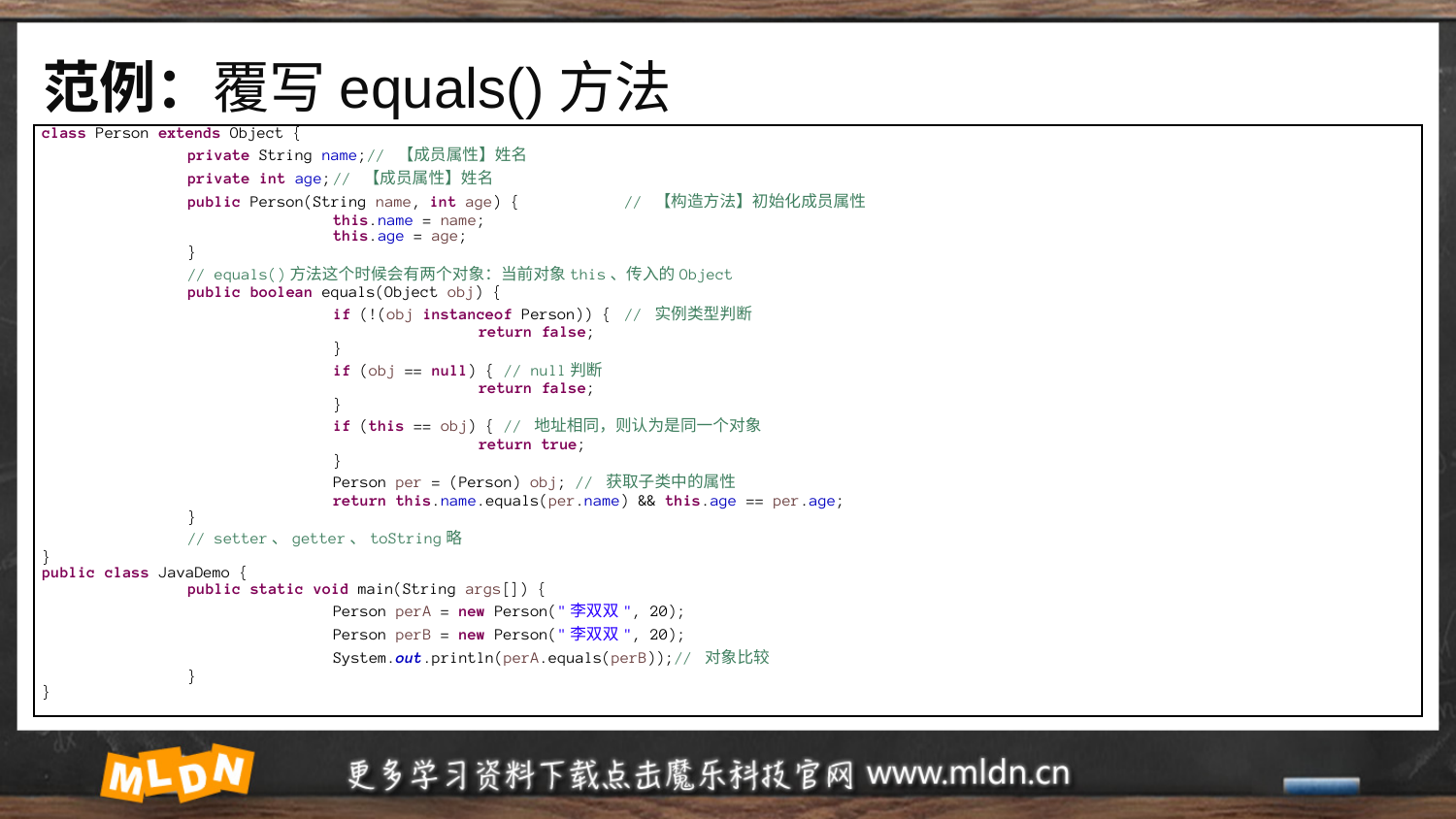

# 范例：覆写equals()方法
| class Person extends Object { private String name;// 【成员属性】姓名 private int age; // 【成员属性】姓名 public Person(String name, int age) { // 【构造方法】初始化成员属性 this.name = name; this.age = age; } // equals()方法这个时候会有两个对象：当前对象this、传入的Object public boolean equals(Object obj) { if (!(obj instanceof Person)) { // 实例类型判断 return false; } if (obj == null) { // null判断 return false; } if (this == obj) { // 地址相同，则认为是同一个对象 return true; } Person per = (Person) obj; // 获取子类中的属性 return this.name.equals(per.name) && this.age == per.age; } // setter、getter、toString略 } public class JavaDemo { public static void main(String args[]) { Person perA = new Person("李双双", 20); Person perB = new Person("李双双", 20); System.out.println(perA.equals(perB));// 对象比较 } } |
| --- |